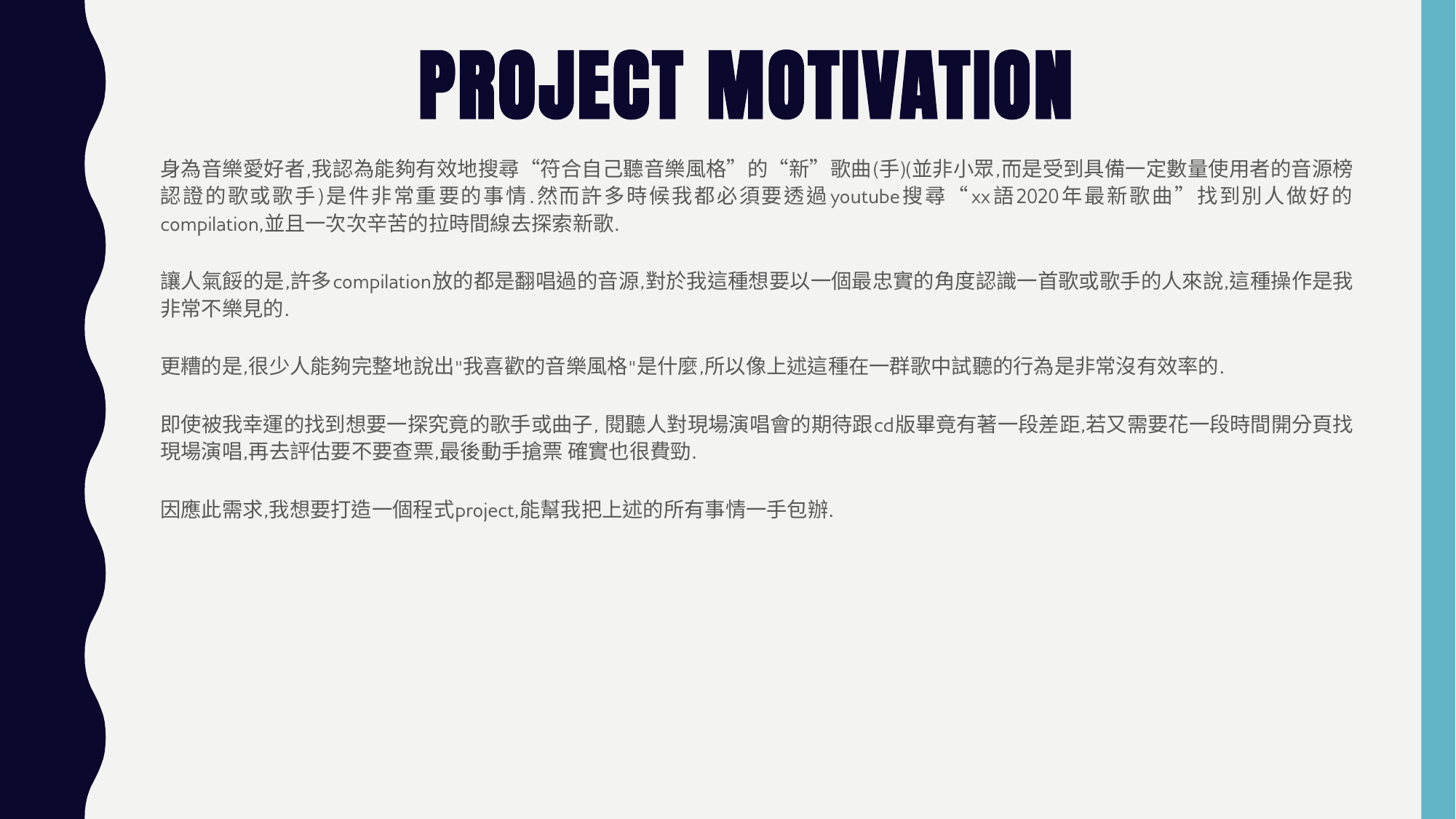

# ProjecT motivation
身為音樂愛好者,我認為能夠有效地搜尋“符合自己聽音樂風格”的“新”歌曲(手)(並非小眾,而是受到具備一定數量使用者的音源榜認證的歌或歌手)是件非常重要的事情.然而許多時候我都必須要透過youtube搜尋“xx語2020年最新歌曲”找到別人做好的compilation,並且一次次辛苦的拉時間線去探索新歌.

讓人氣餒的是,許多compilation放的都是翻唱過的音源,對於我這種想要以一個最忠實的角度認識一首歌或歌手的人來說,這種操作是我非常不樂見的.

更糟的是,很少人能夠完整地說出"我喜歡的音樂風格"是什麼,所以像上述這種在一群歌中試聽的行為是非常沒有效率的.

即使被我幸運的找到想要一探究竟的歌手或曲子, 閱聽人對現場演唱會的期待跟cd版畢竟有著一段差距,若又需要花一段時間開分頁找現場演唱,再去評估要不要查票,最後動手搶票 確實也很費勁.

因應此需求,我想要打造一個程式project,能幫我把上述的所有事情一手包辦.